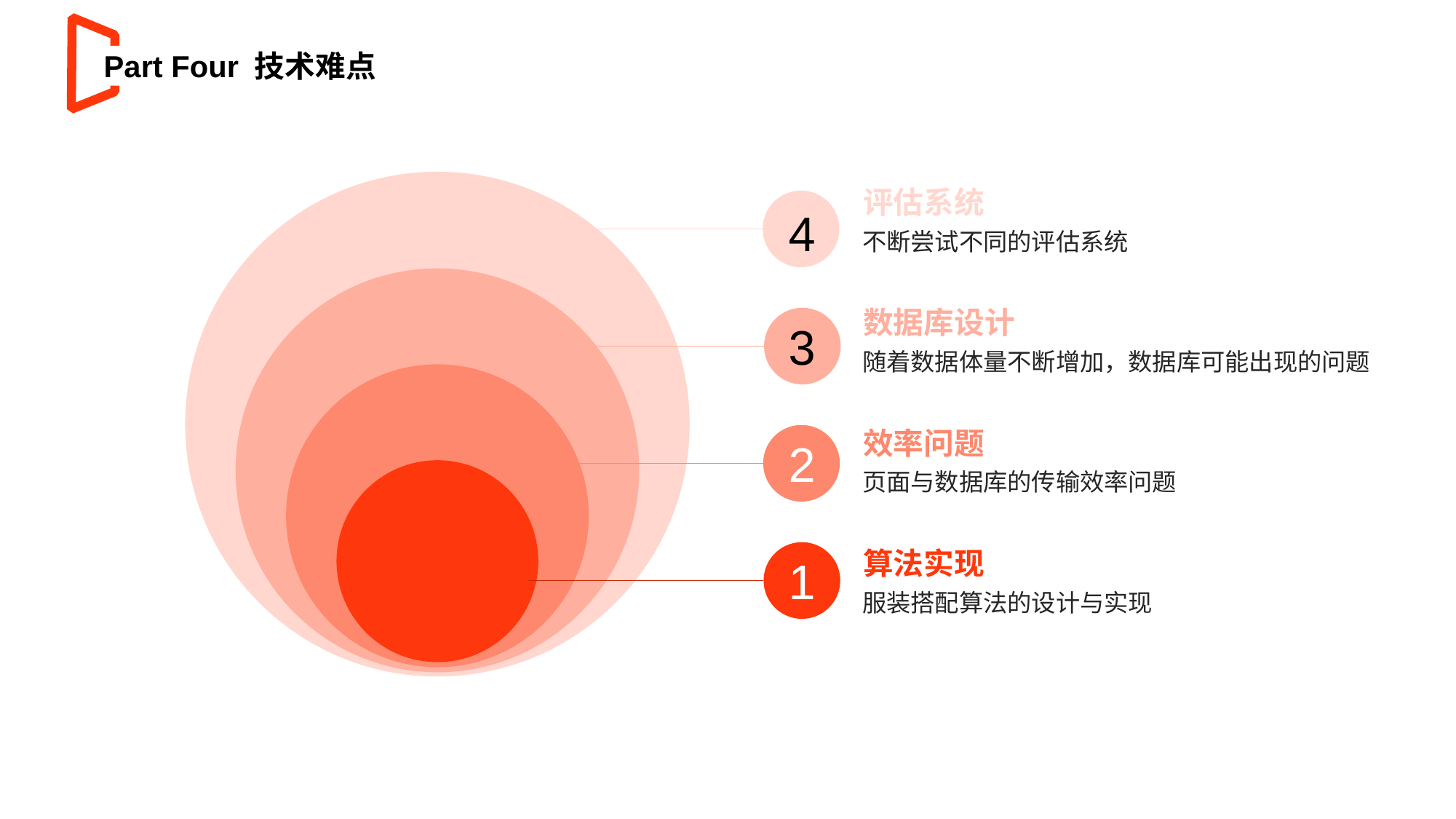

Part Four 技术难点

评估系统

4
不断尝试不同的评估系统
数据库设计

3
随着数据体量不断增加，数据库可能出现的问题
效率问题

2
页面与数据库的传输效率问题
算法实现

1
服装搭配算法的设计与实现